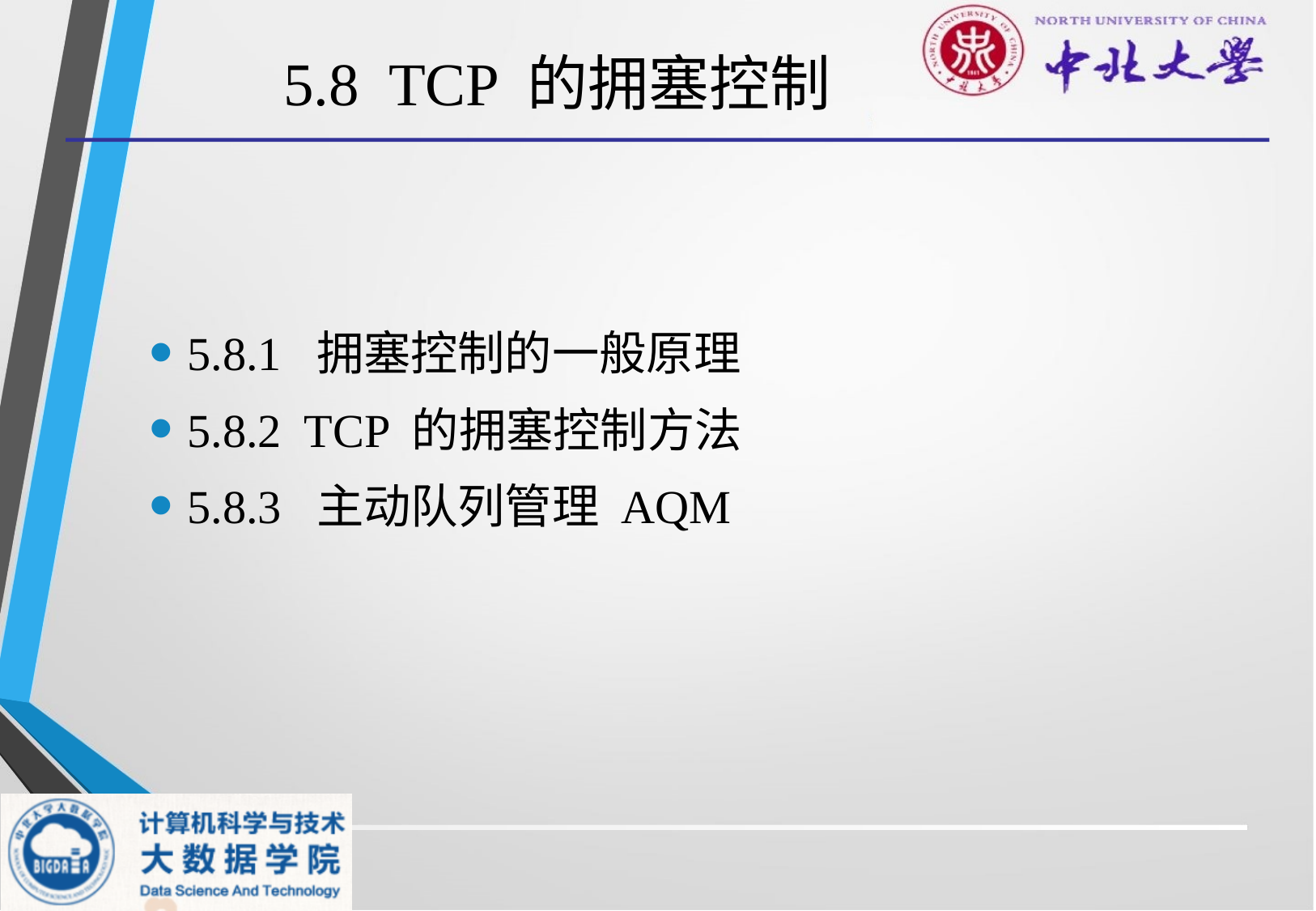

# 5.8  TCP 的拥塞控制
5.8.1  拥塞控制的一般原理
5.8.2  TCP 的拥塞控制方法
5.8.3  主动队列管理 AQM
2